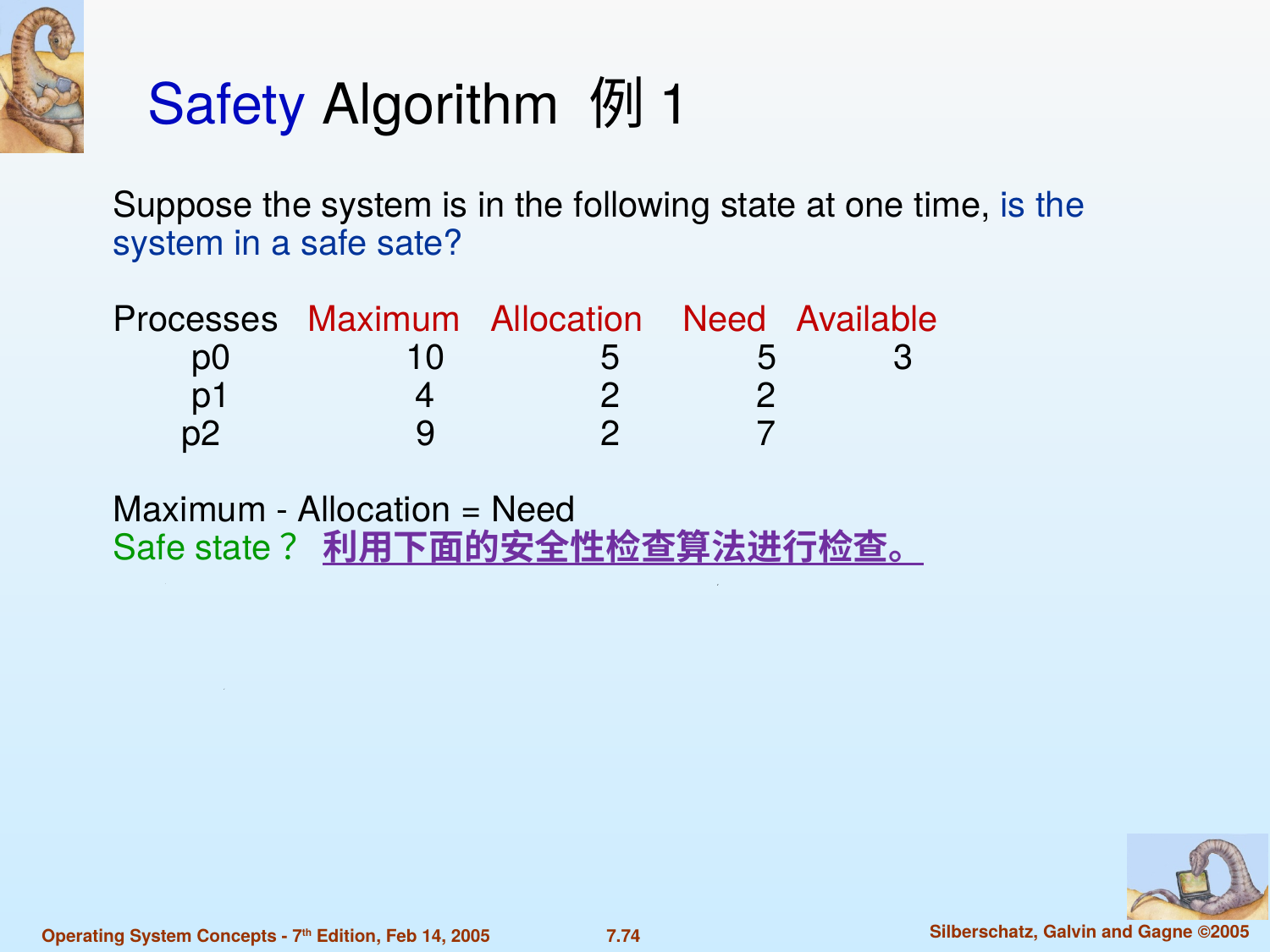

Safety Algorithm 例1
Suppose the system is in the following state at one time, is the system in a safe sate?

Processes   Maximum   Allocation    Need   Available
        p0                  10                5              5            3
        p1                   4                 2              2
       p2                    9                 2              7

Maximum - Allocation = Need
Safe state？ 利用下面的安全性检查算法进行检查。